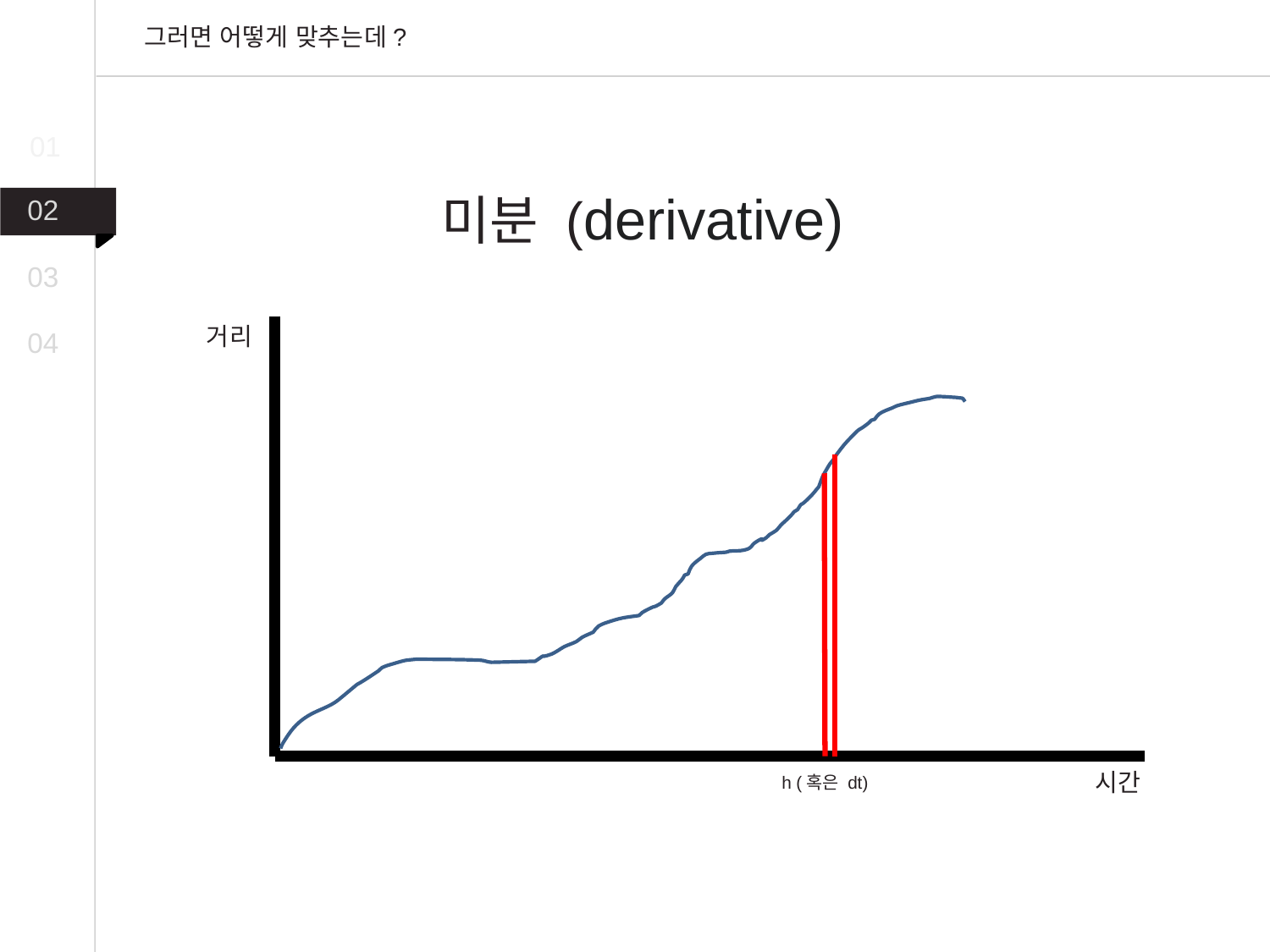

그러면 어떻게 맞추는데?
01
미분 (derivative)
02

03
거리
04

시간
h (혹은 dt)